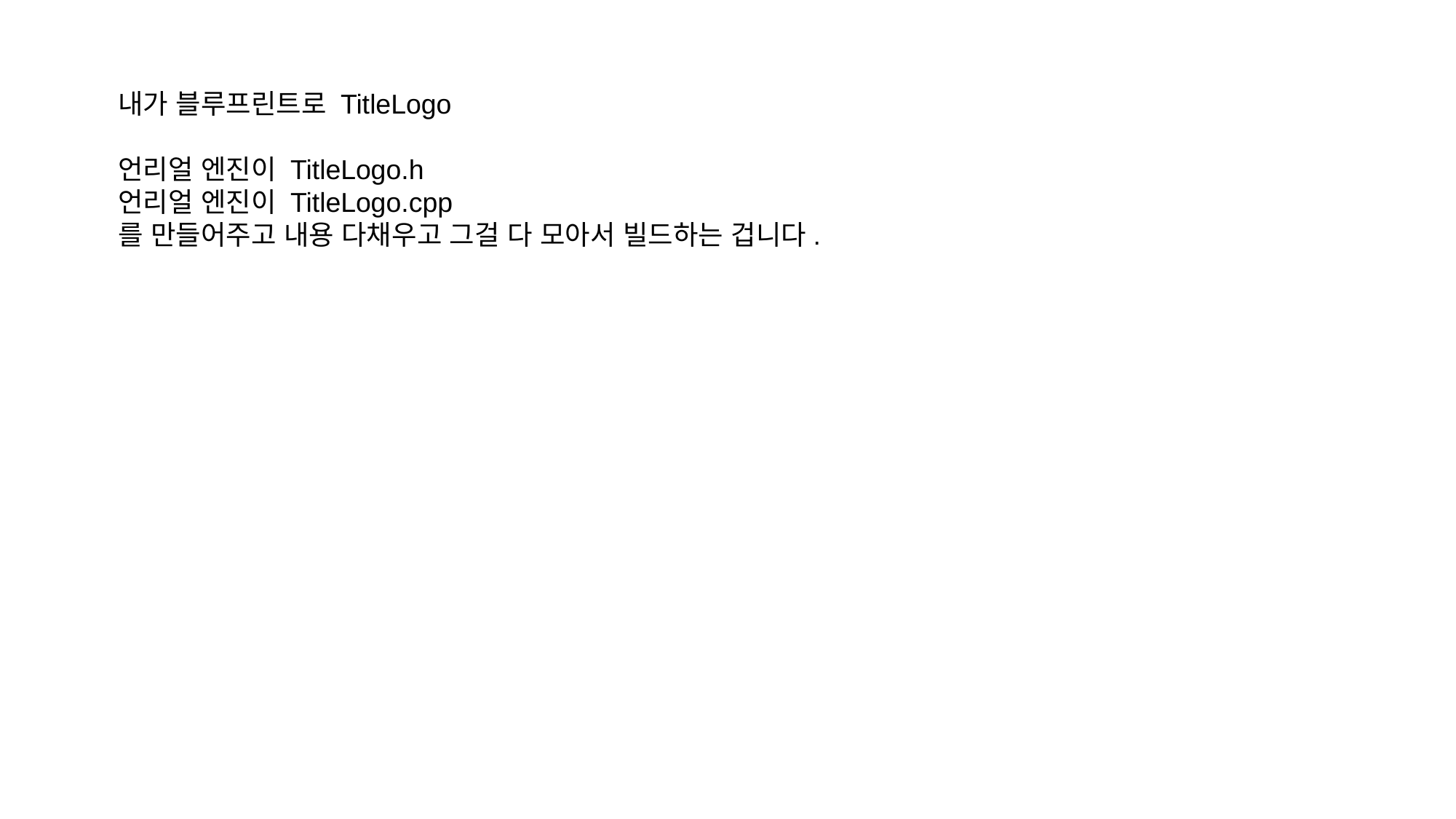

내가 블루프린트로 TitleLogo

언리얼 엔진이 TitleLogo.h
언리얼 엔진이 TitleLogo.cpp
를 만들어주고 내용 다채우고 그걸 다 모아서 빌드하는 겁니다.